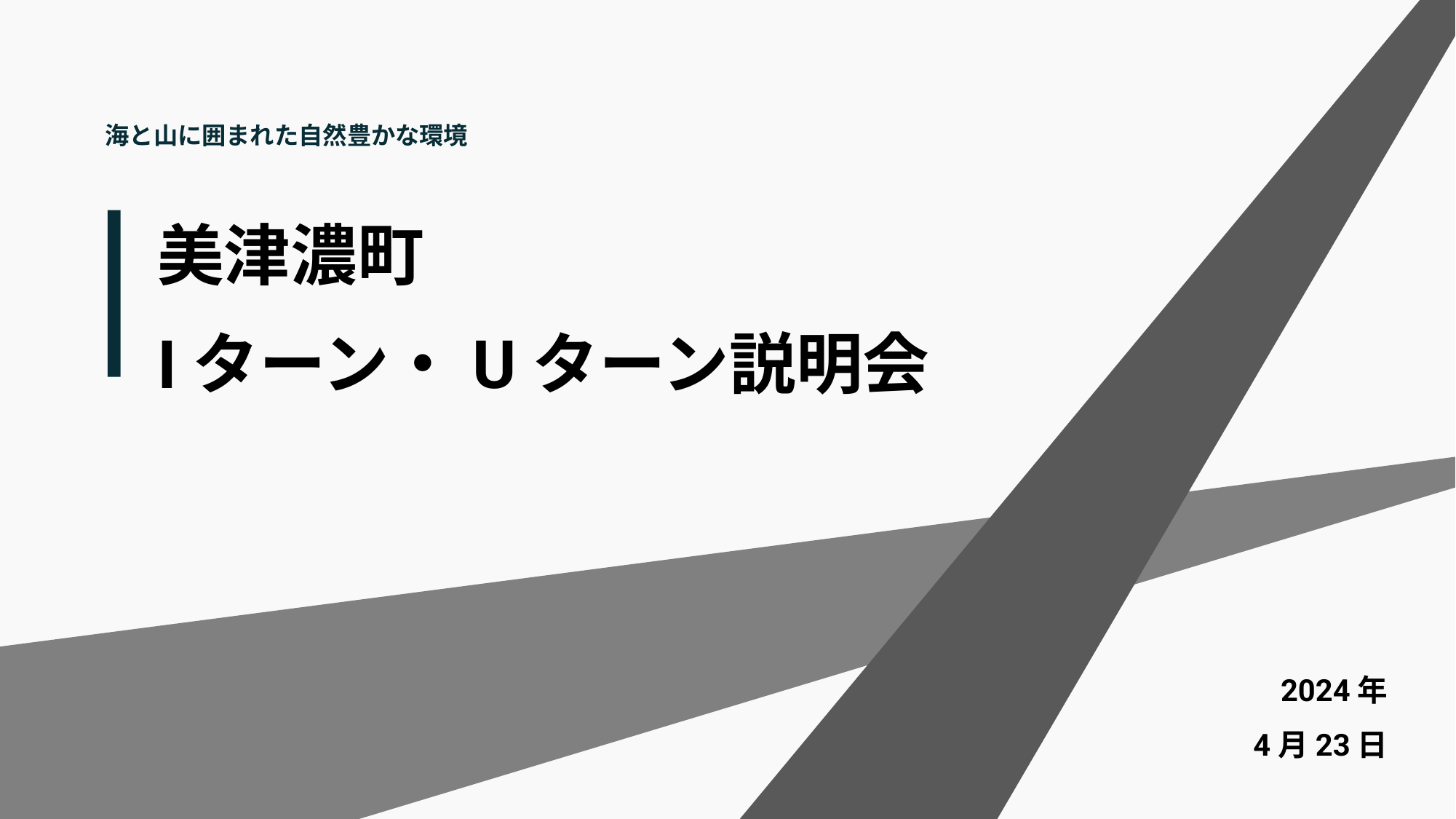

海と山に囲まれた自然豊かな環境
美津濃町

Iターン・Uターン説明会

2024年
4月23日